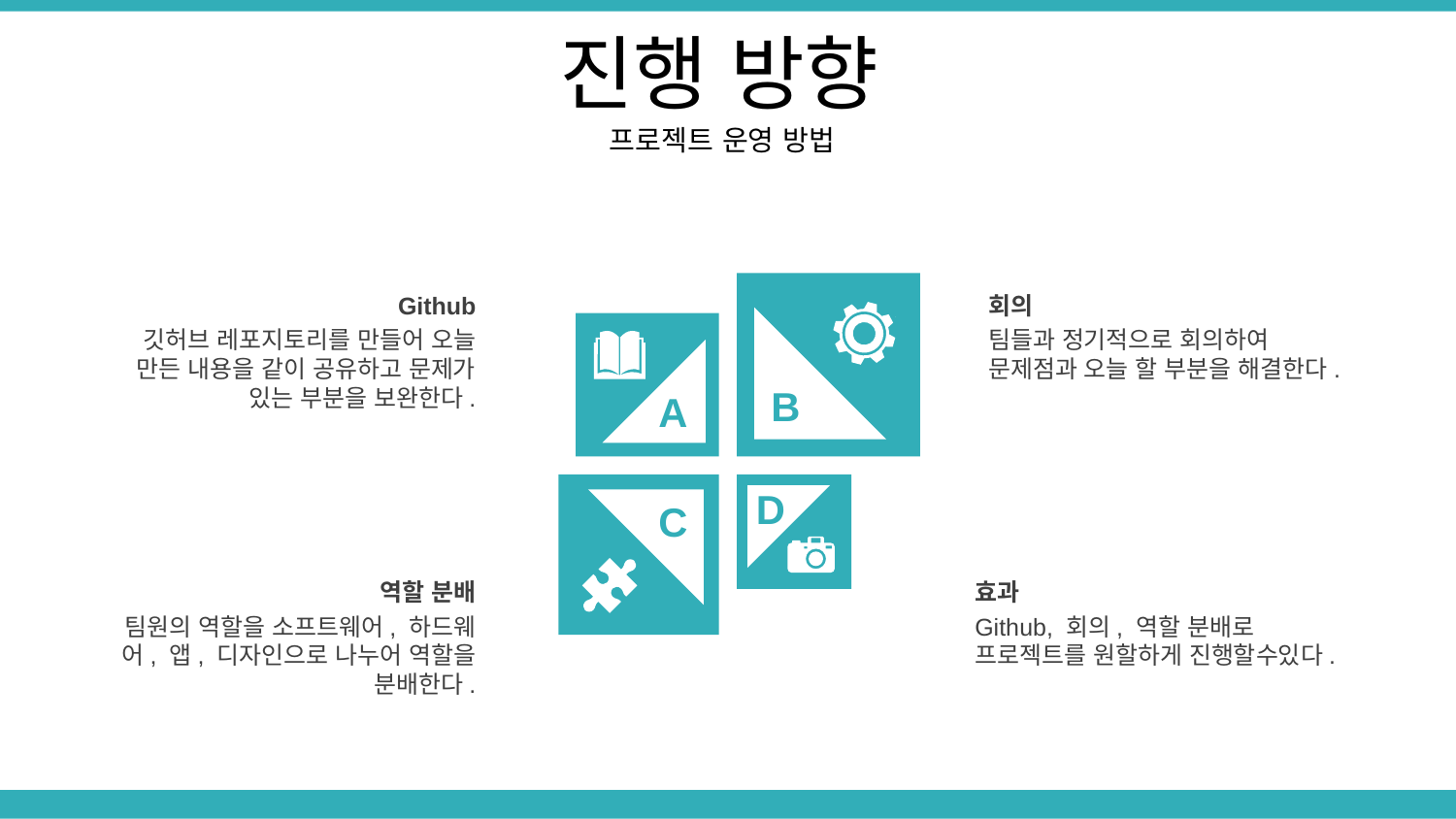

# 진행 방향
프로젝트 운영 방법

Github
깃허브 레포지토리를 만들어 오늘 만든 내용을 같이 공유하고 문제가 있는 부분을 보완한다.
회의
팀들과 정기적으로 회의하여 문제점과 오늘 할 부분을 해결한다.

B
A

D
C

역할 분배

팀원의 역할을 소프트웨어, 하드웨어, 앱, 디자인으로 나누어 역할을 분배한다.
효과
Github, 회의, 역할 분배로 프로젝트를 원할하게 진행할수있다.